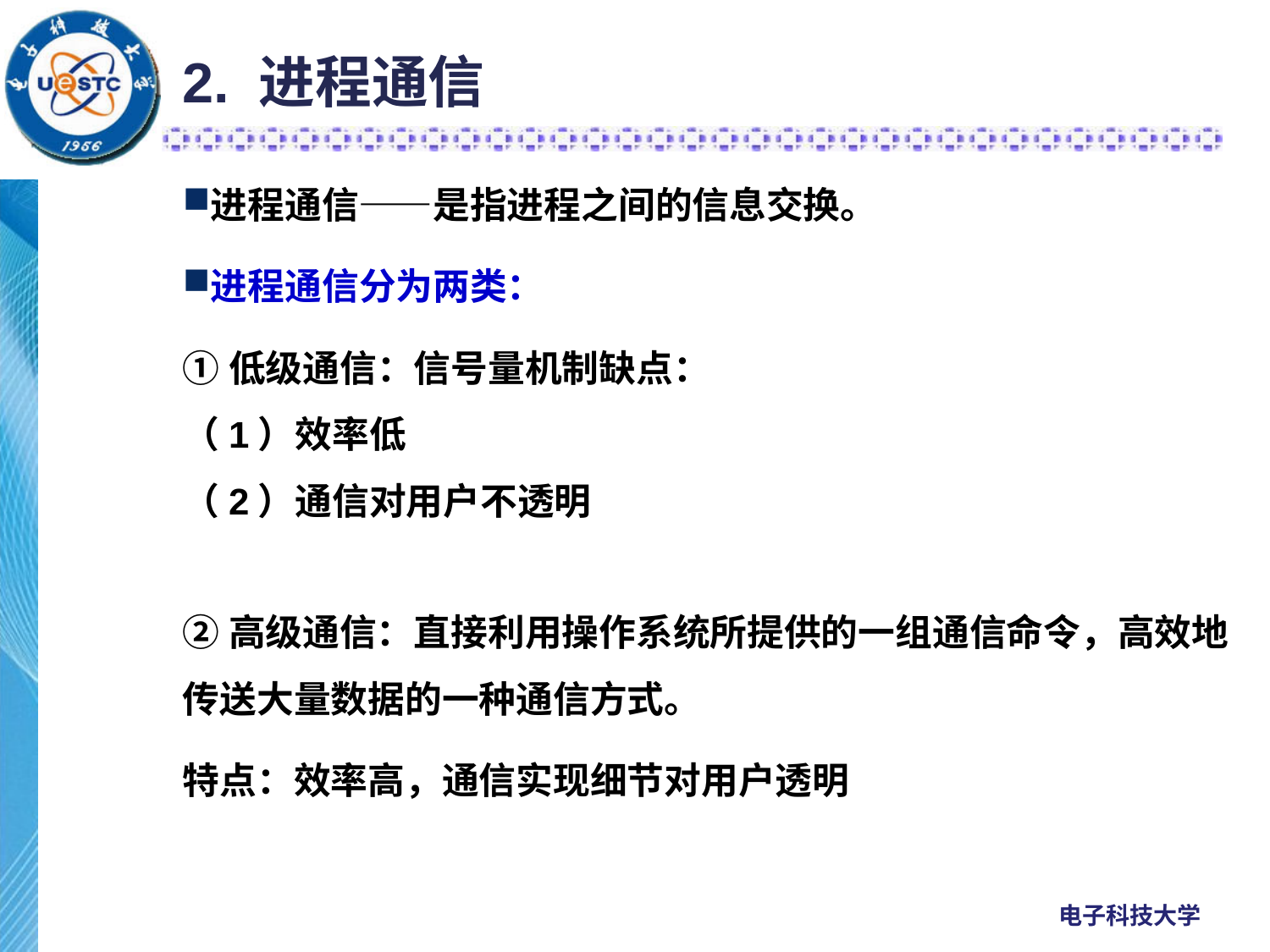

2. 进程通信
进程通信——是指进程之间的信息交换。
进程通信分为两类：
①低级通信：信号量机制缺点：
（1）效率低
（2）通信对用户不透明
②高级通信：直接利用操作系统所提供的一组通信命令，高效地传送大量数据的一种通信方式。
特点：效率高，通信实现细节对用户透明